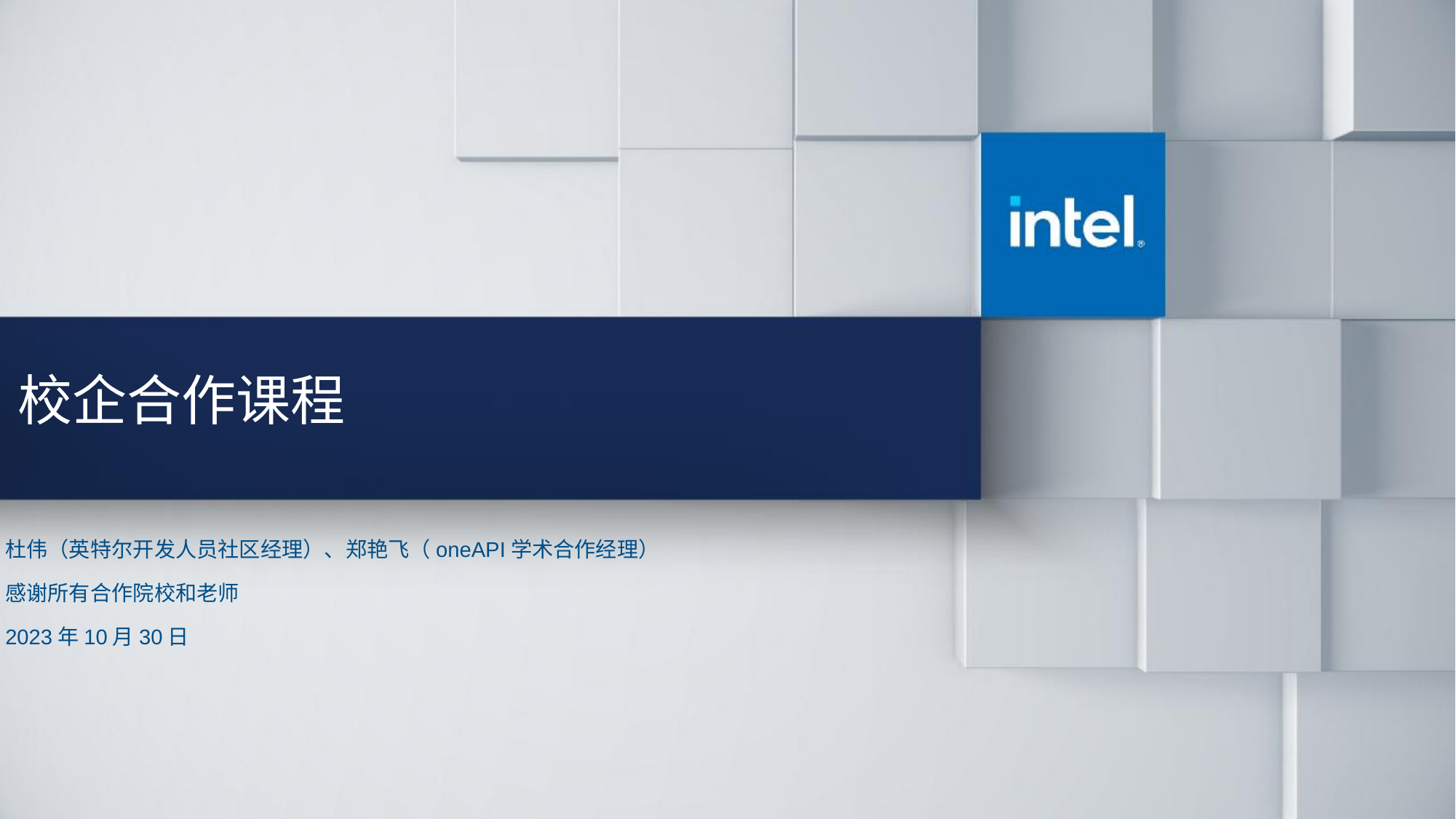

# 校企合作课程
杜伟（英特尔开发人员社区经理）、郑艳飞（oneAPI学术合作经理）
感谢所有合作院校和老师
2023年10月30日